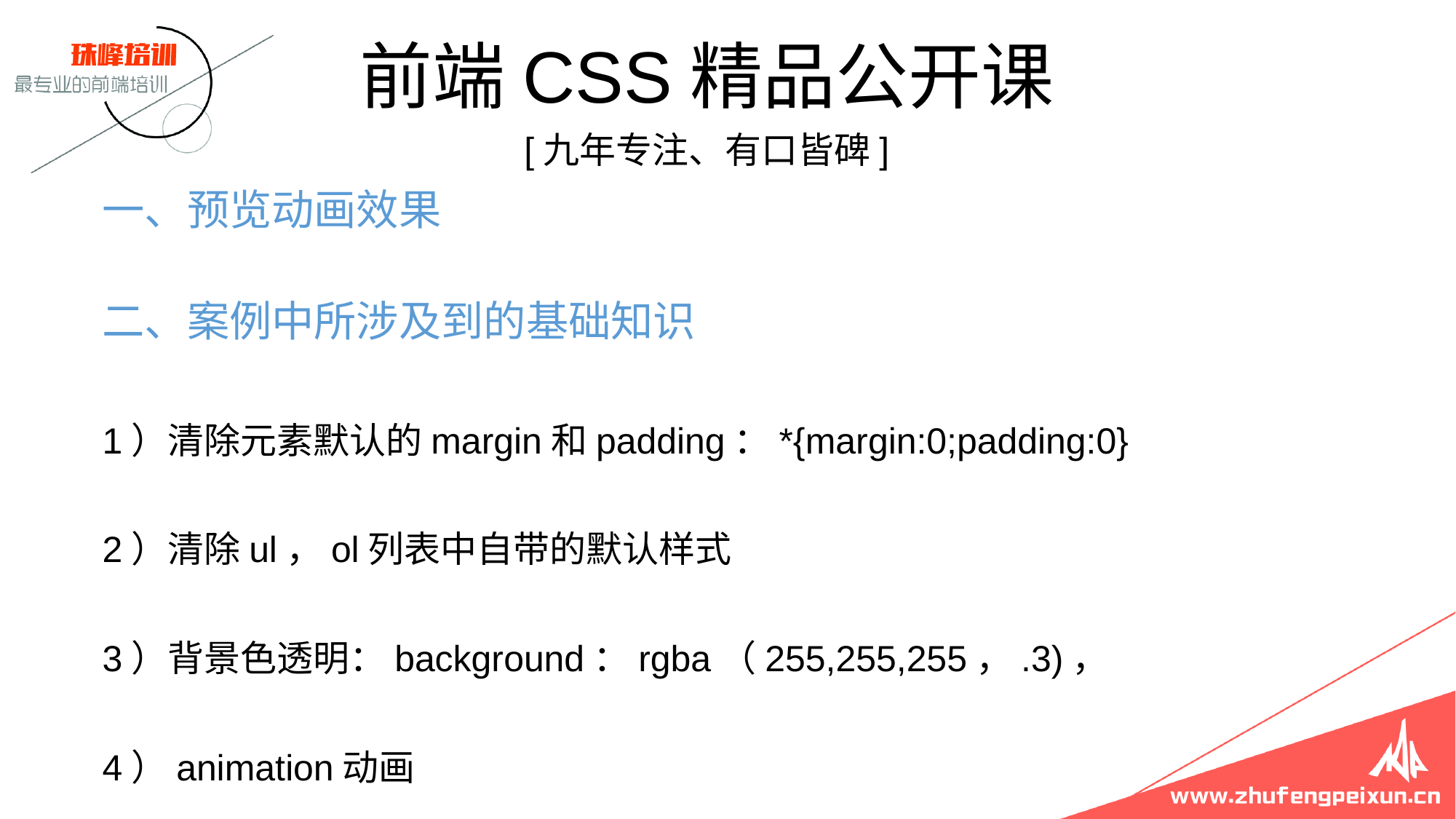

# 前端CSS精品公开课
[九年专注、有口皆碑]

一、预览动画效果
二、案例中所涉及到的基础知识

1）清除元素默认的margin和padding：*{margin:0;padding:0}

2）清除ul，ol列表中自带的默认样式

3）背景色透明：background：rgba（255,255,255，.3)，

4）animation动画